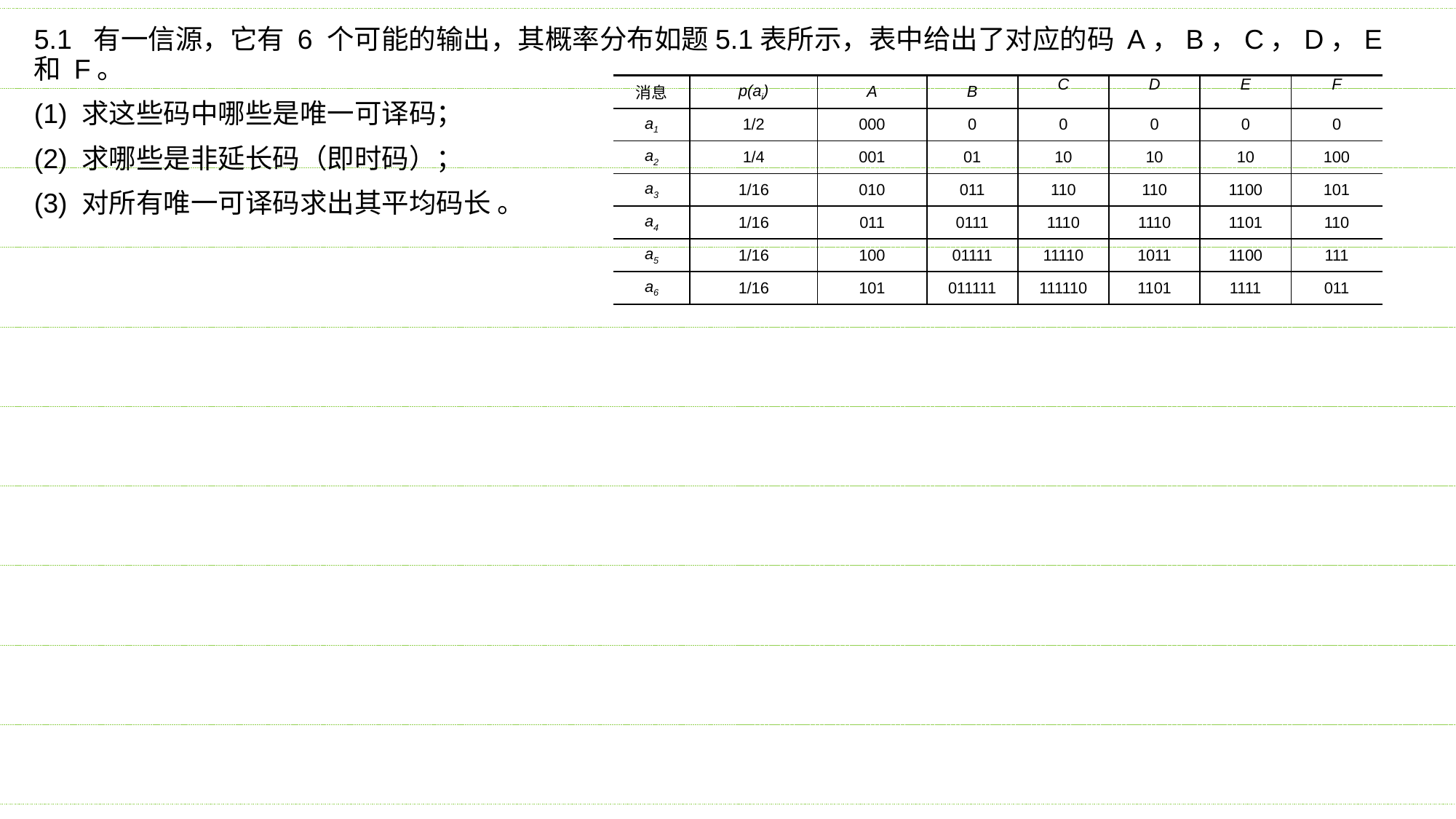

5.1  有一信源，它有 6 个可能的输出，其概率分布如题5.1表所示，表中给出了对应的码 A，B，C，D，E 和 F。
(1) 求这些码中哪些是唯一可译码；
(2) 求哪些是非延长码（即时码）；
(3) 对所有唯一可译码求出其平均码长 。

| 消息 | p(ai) | A | B | C | D | E | F |
| --- | --- | --- | --- | --- | --- | --- | --- |
| a1 | 1/2 | 000 | 0 | 0 | 0 | 0 | 0 |
| a2 | 1/4 | 001 | 01 | 10 | 10 | 10 | 100 |
| a3 | 1/16 | 010 | 011 | 110 | 110 | 1100 | 101 |
| a4 | 1/16 | 011 | 0111 | 1110 | 1110 | 1101 | 110 |
| a5 | 1/16 | 100 | 01111 | 11110 | 1011 | 1100 | 111 |
| a6 | 1/16 | 101 | 011111 | 111110 | 1101 | 1111 | 011 |